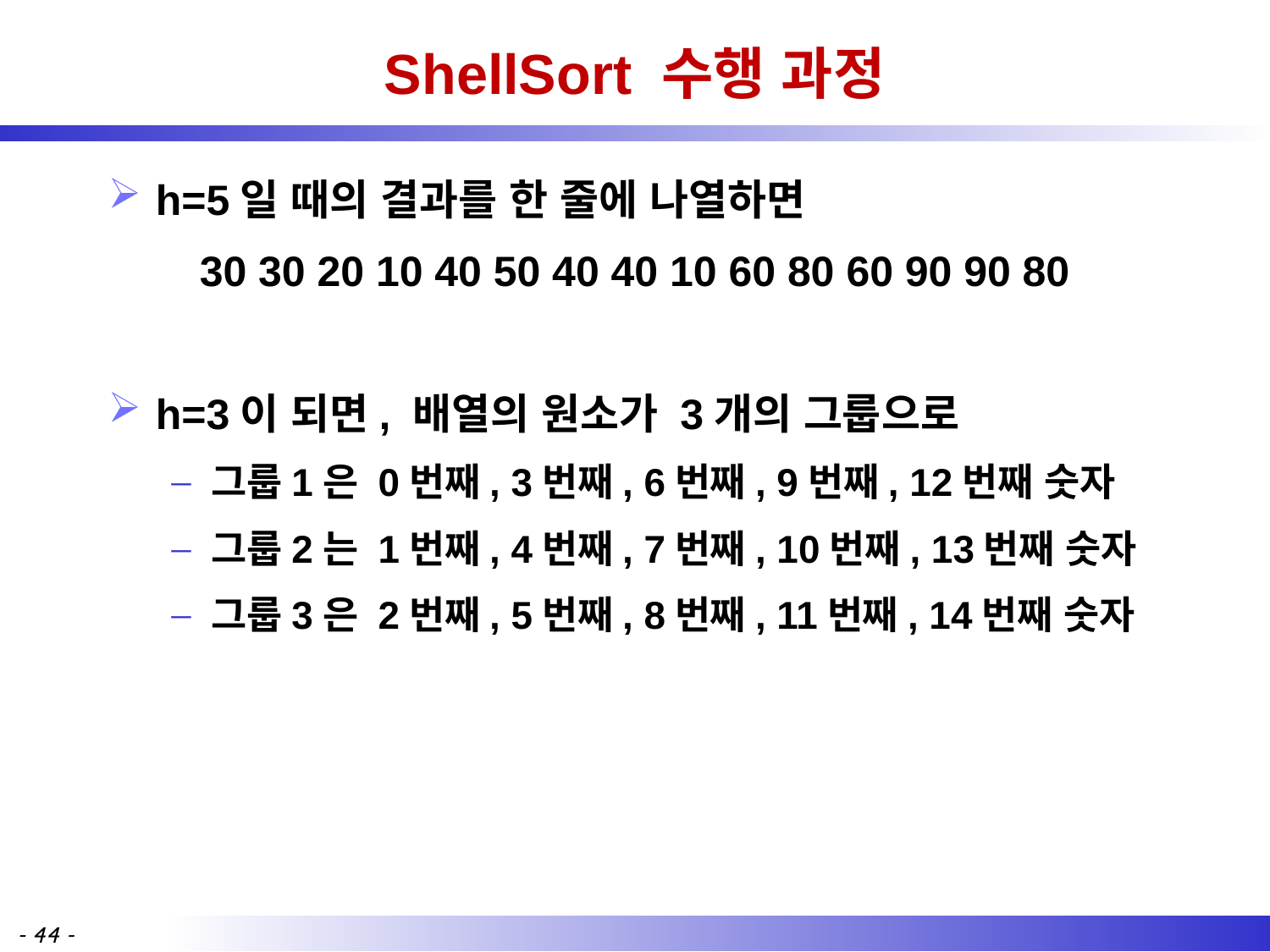

# ShellSort 수행 과정
h=5일 때의 결과를 한 줄에 나열하면
30 30 20 10 40 50 40 40 10 60 80 60 90 90 80

h=3이 되면, 배열의 원소가 3개의 그룹으로
그룹1은 0번째, 3번째, 6번째, 9번째, 12번째 숫자
그룹2는 1번째, 4번째, 7번째, 10번째, 13번째 숫자
그룹3은 2번째, 5번째, 8번째, 11번째, 14번째 숫자
- 44 -